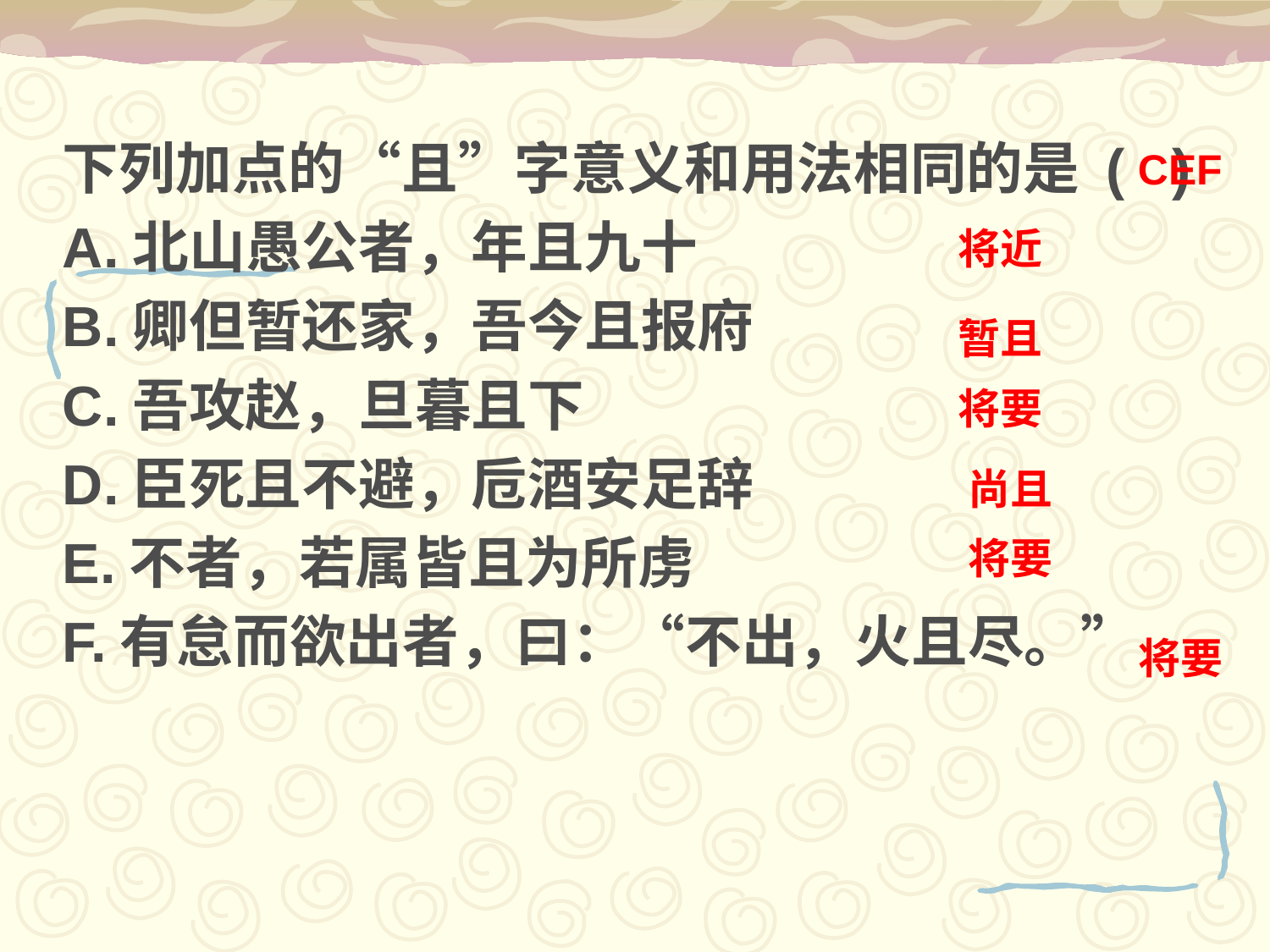

下列加点的“且”字意义和用法相同的是 (   )
A.北山愚公者，年且九十
B.卿但暂还家，吾今且报府
C.吾攻赵，旦暮且下
D.臣死且不避，卮酒安足辞
E.不者，若属皆且为所虏
F.有怠而欲出者，曰：“不出，火且尽。”

CEF
将近
暂且
将要
尚且
将要
将要